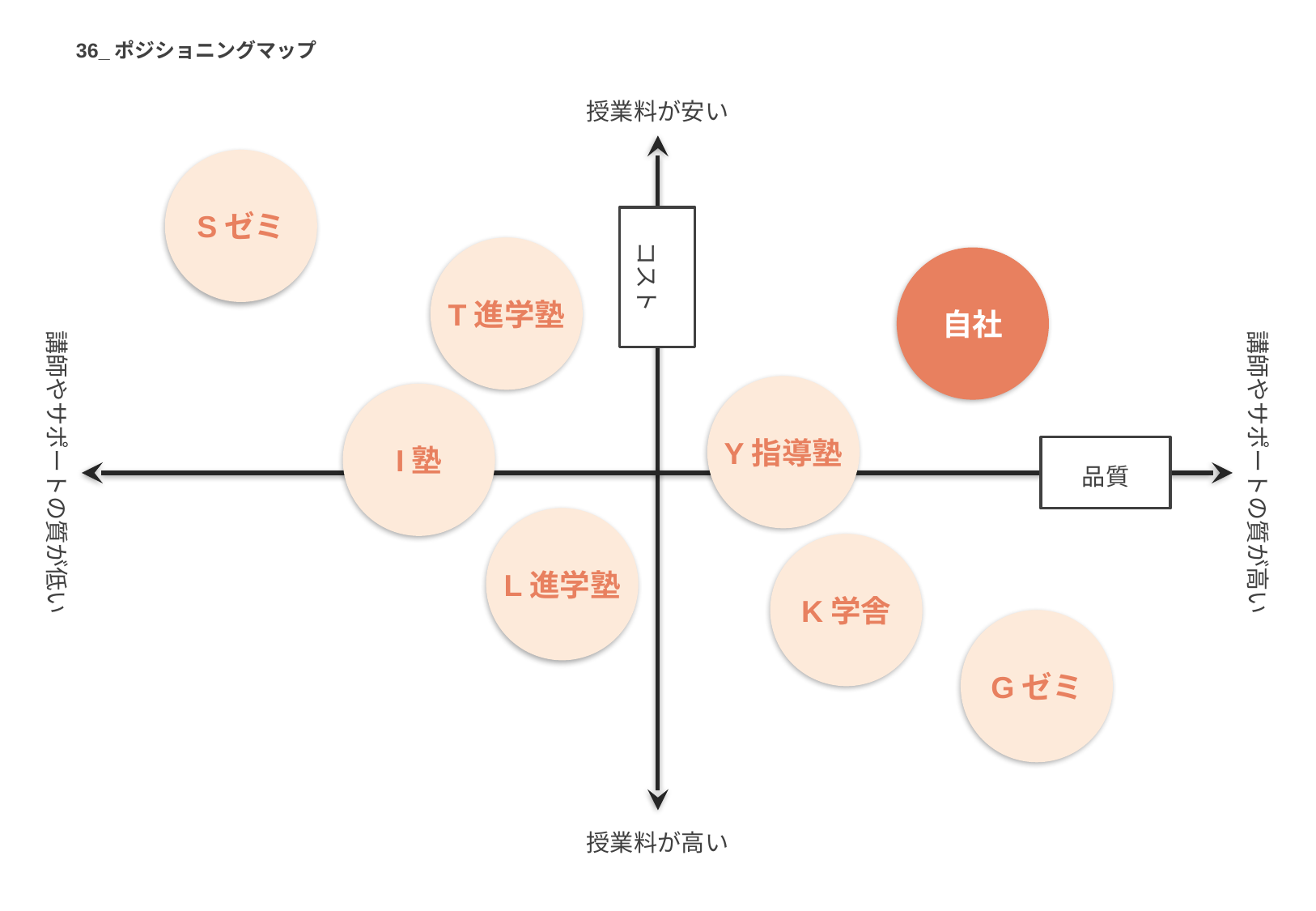

36_ポジショニングマップ
授業料が安い

Sゼミ

コスト

講師やサポートの質が低い
講師やサポートの質が高い
T進学塾
自社

Y指導塾
I塾

品質

L進学塾
K学舎

Gゼミ
授業料が高い